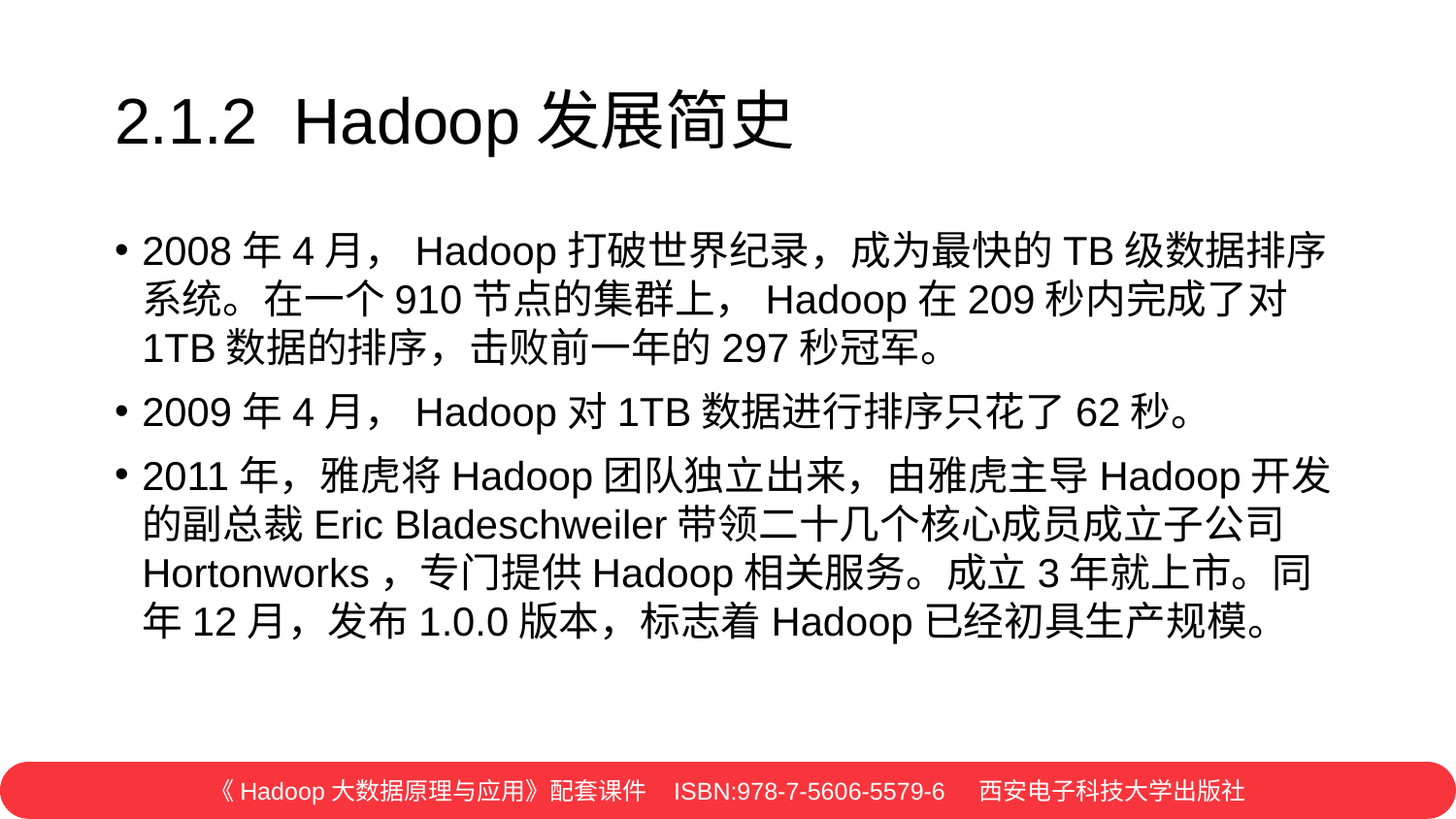

# 2.1.2  Hadoop发展简史
2008年4月，Hadoop打破世界纪录，成为最快的TB级数据排序系统。在一个910节点的集群上，Hadoop在209秒内完成了对1TB数据的排序，击败前一年的297秒冠军。
2009年4月，Hadoop对1TB数据进行排序只花了62秒。
2011年，雅虎将Hadoop团队独立出来，由雅虎主导Hadoop开发的副总裁Eric Bladeschweiler带领二十几个核心成员成立子公司Hortonworks，专门提供Hadoop相关服务。成立3年就上市。同年12月，发布1.0.0版本，标志着Hadoop已经初具生产规模。